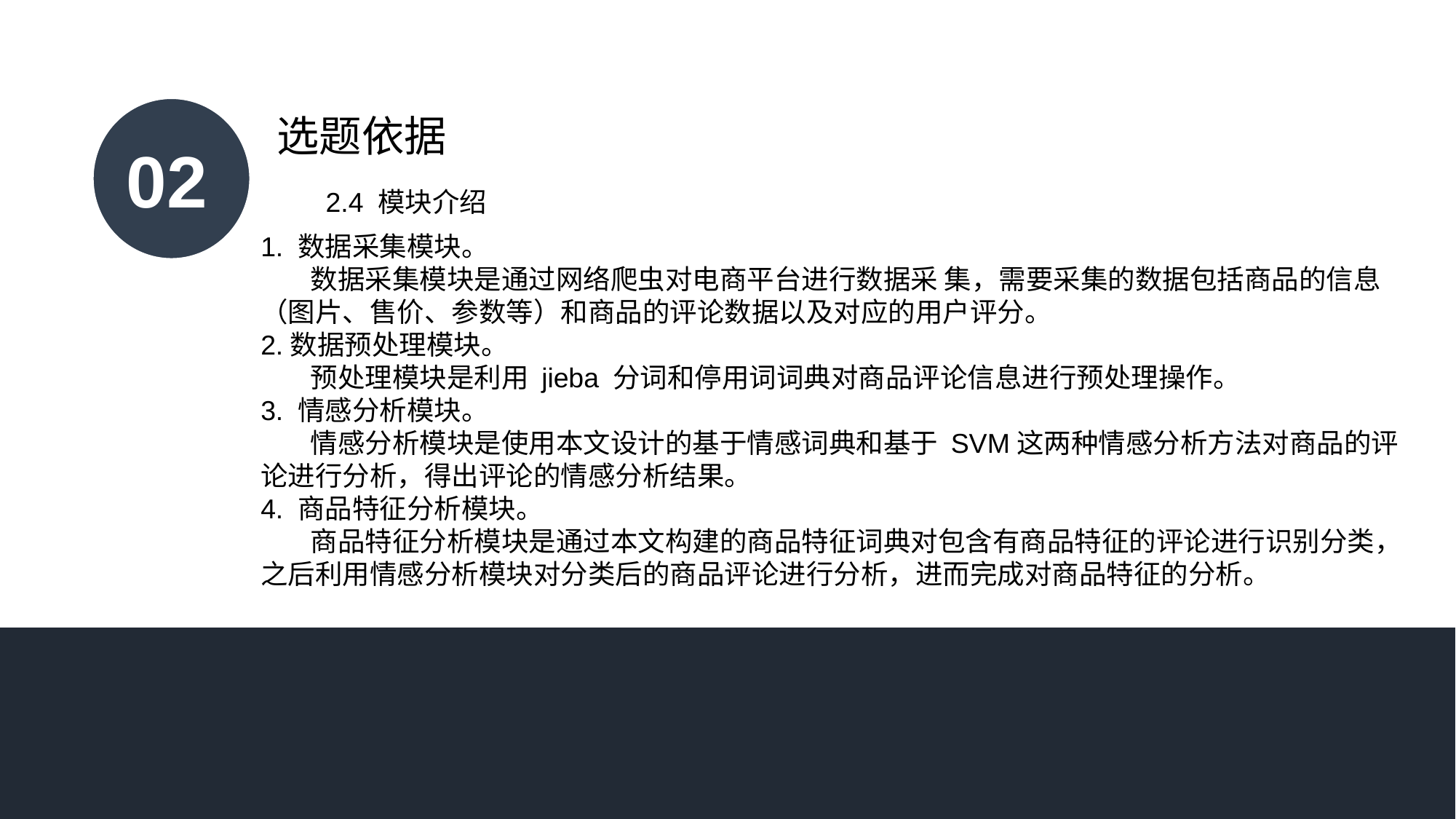

02
选题依据
2.4 模块介绍
1. 数据采集模块。
       数据采集模块是通过网络爬虫对电商平台进行数据采 集，需要采集的数据包括商品的信息（图片、售价、参数等）和商品的评论数据以及对应的用户评分。
2.数据预处理模块。
       预处理模块是利用 jieba 分词和停用词词典对商品评论信息进行预处理操作。
3. 情感分析模块。
       情感分析模块是使用本文设计的基于情感词典和基于 SVM这两种情感分析方法对商品的评论进行分析，得出评论的情感分析结果。
4. 商品特征分析模块。
       商品特征分析模块是通过本文构建的商品特征词典对包含有商品特征的评论进行识别分类，之后利用情感分析模块对分类后的商品评论进行分析，进而完成对商品特征的分析。